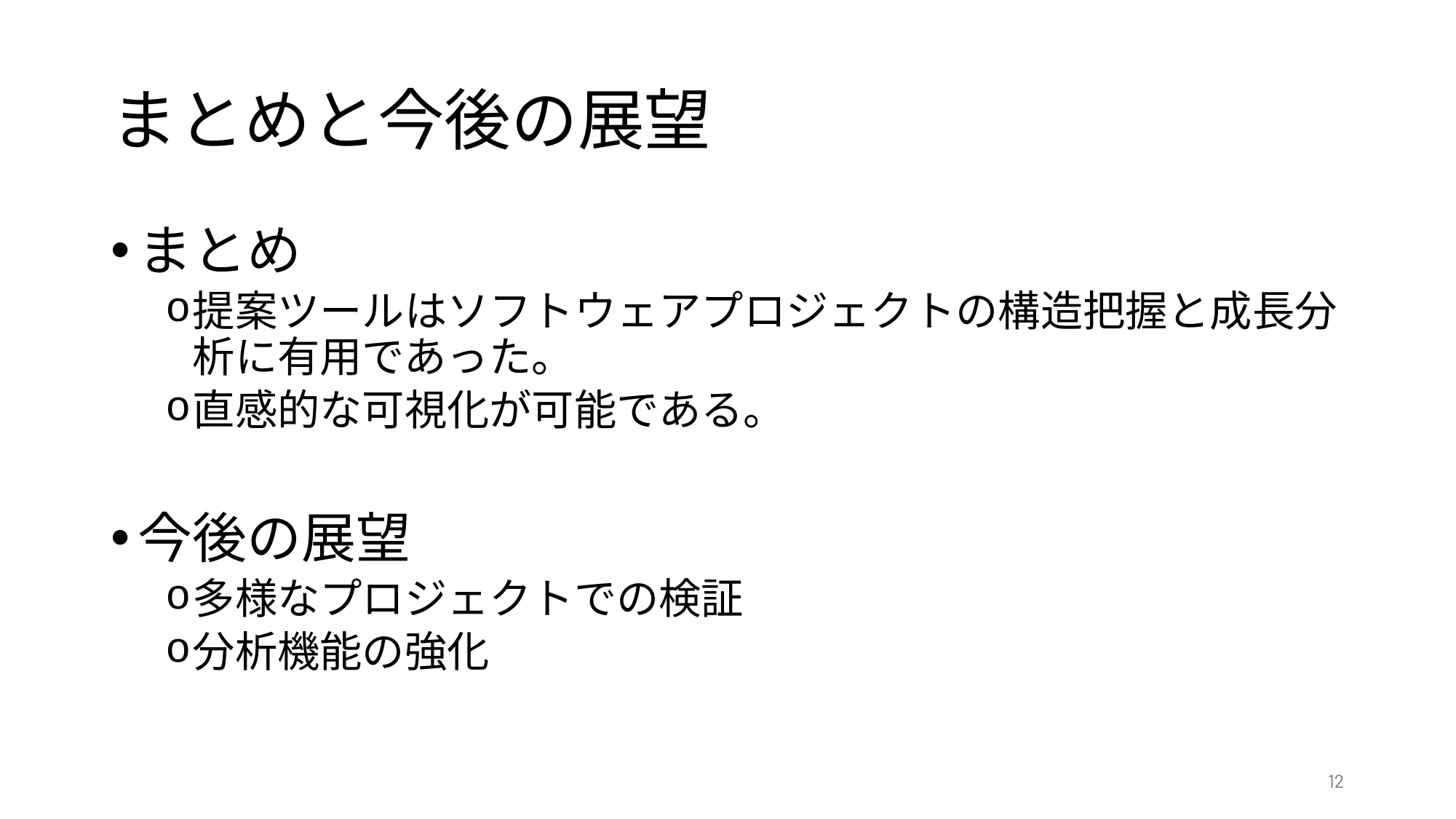

# まとめと今後の展望
まとめ
提案ツールはソフトウェアプロジェクトの構造把握と成長分析に有用であった。
直感的な可視化が可能である。

今後の展望
多様なプロジェクトでの検証
分析機能の強化

12